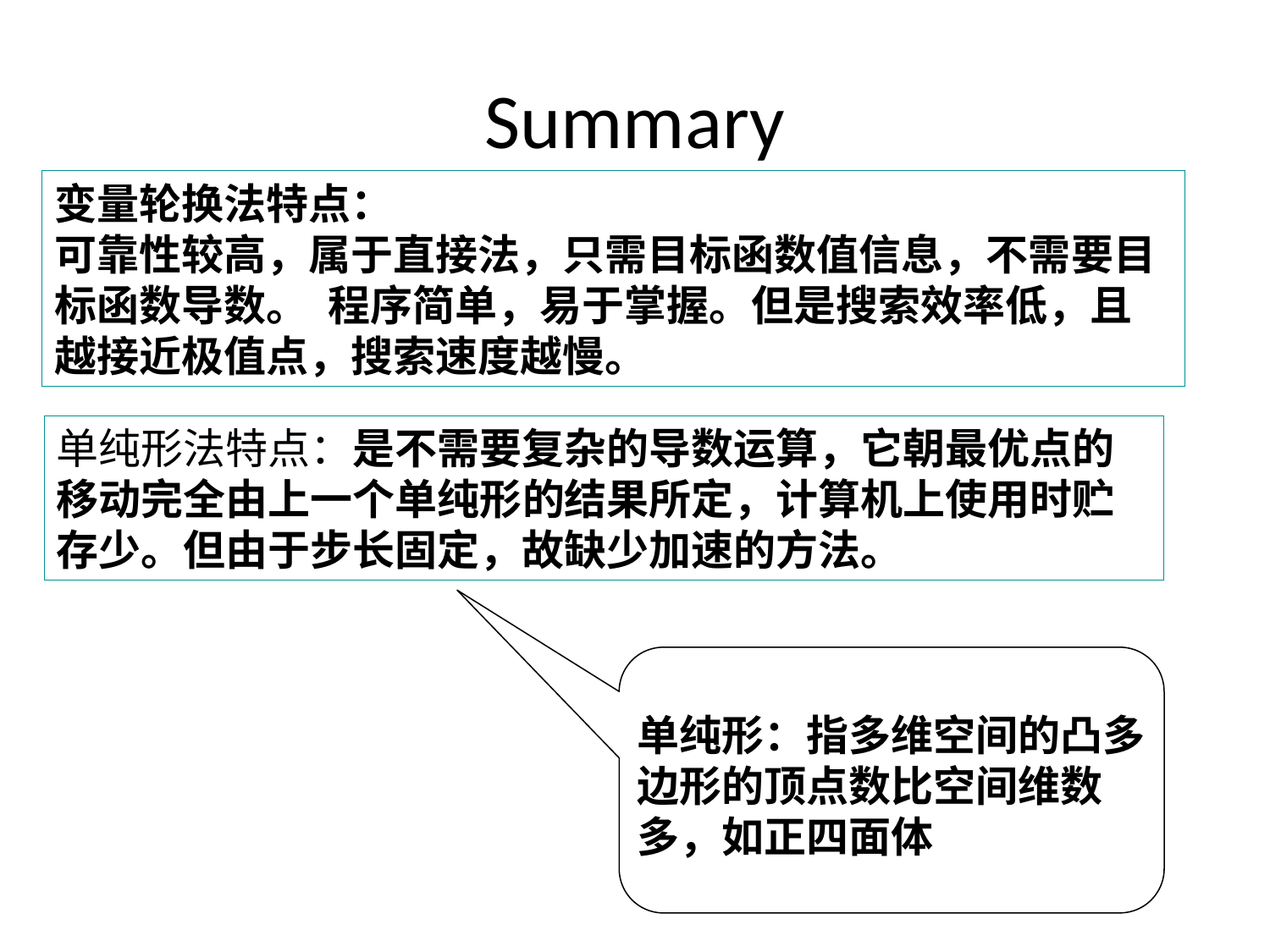

# Summary
变量轮换法特点：
可靠性较高，属于直接法，只需目标函数值信息，不需要目标函数导数。  程序简单，易于掌握。但是搜索效率低，且越接近极值点，搜索速度越慢。
单纯形法特点：是不需要复杂的导数运算，它朝最优点的移动完全由上一个单纯形的结果所定，计算机上使用时贮存少。但由于步长固定，故缺少加速的方法。

单纯形：指多维空间的凸多边形的顶点数比空间维数多，如正四面体